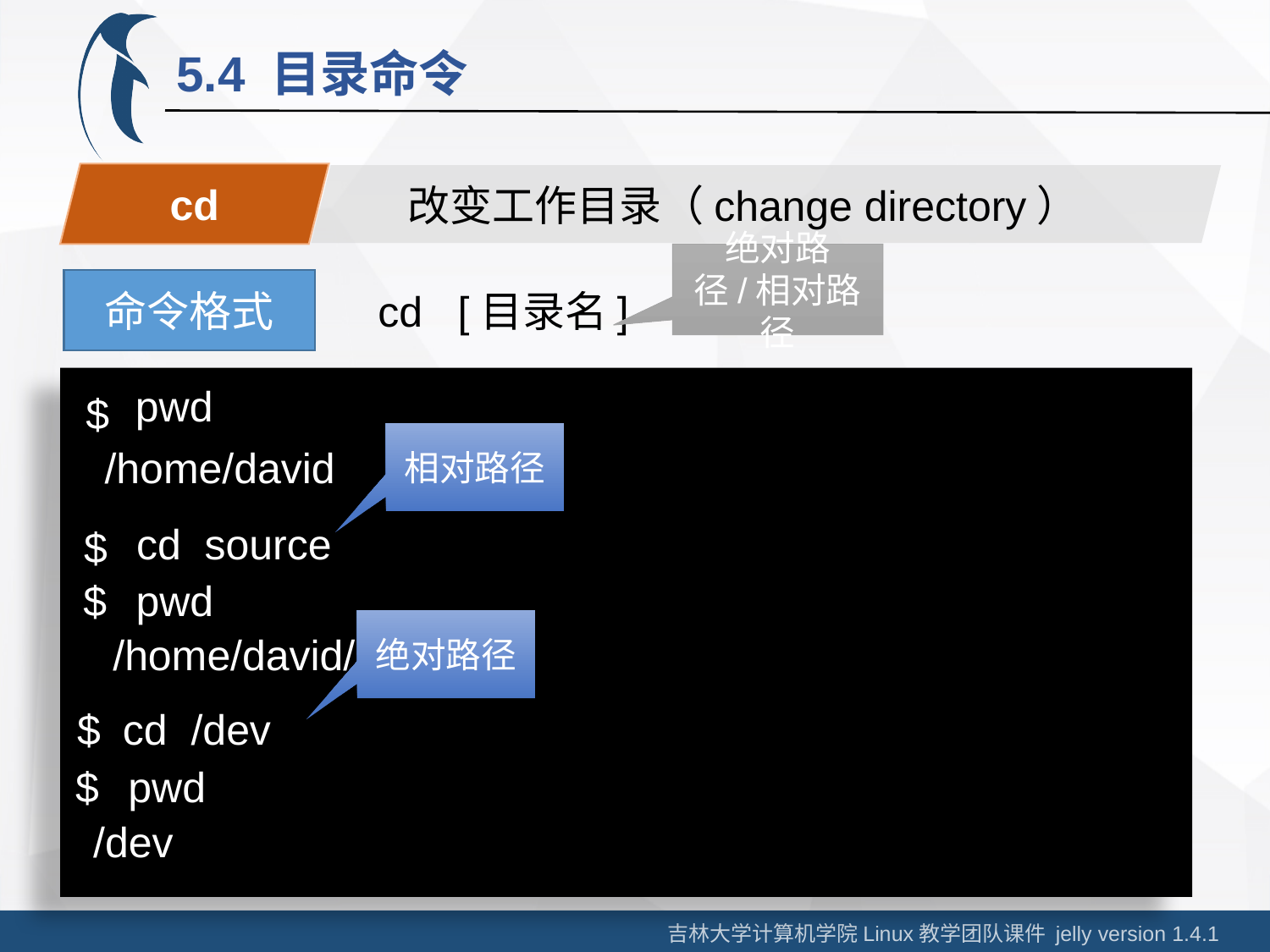

5.4 目录命令
cd
改变工作目录（change directory）
绝对路径/相对路径
命令格式
cd   [目录名]

pwd
$
相对路径
/home/david
cd  source
$
$
pwd
绝对路径
/home/david/source
$
cd  /dev
$
pwd
/dev